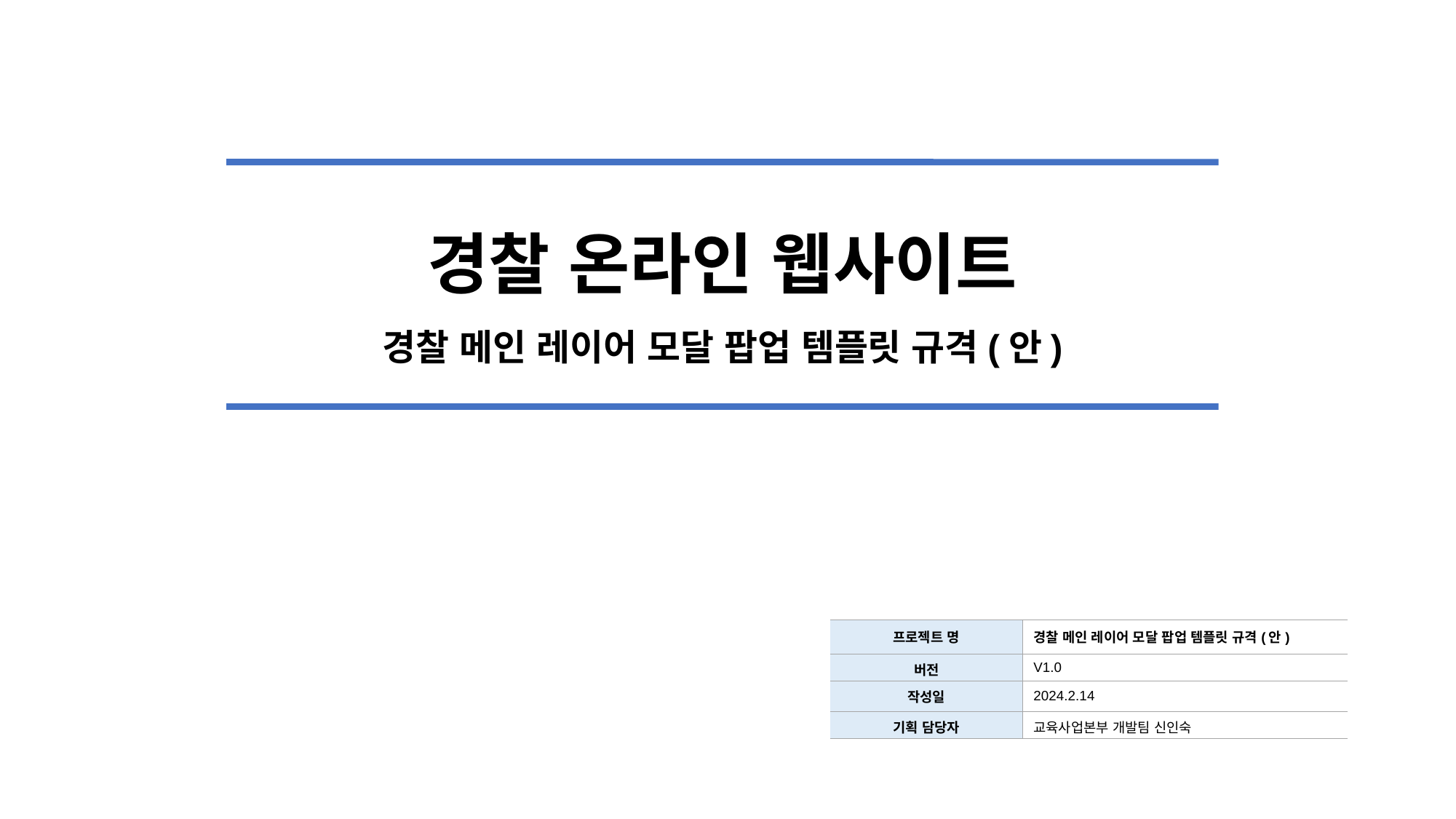

경찰 온라인 웹사이트
경찰 메인 레이어 모달 팝업 템플릿 규격(안)

| 프로젝트 명 | 경찰 메인 레이어 모달 팝업 템플릿 규격(안) |
| --- | --- |
| 버전 | V1.0 |
| 작성일 | 2024.2.14 |
| 기획 담당자 | 교육사업본부 개발팀 신인숙 |